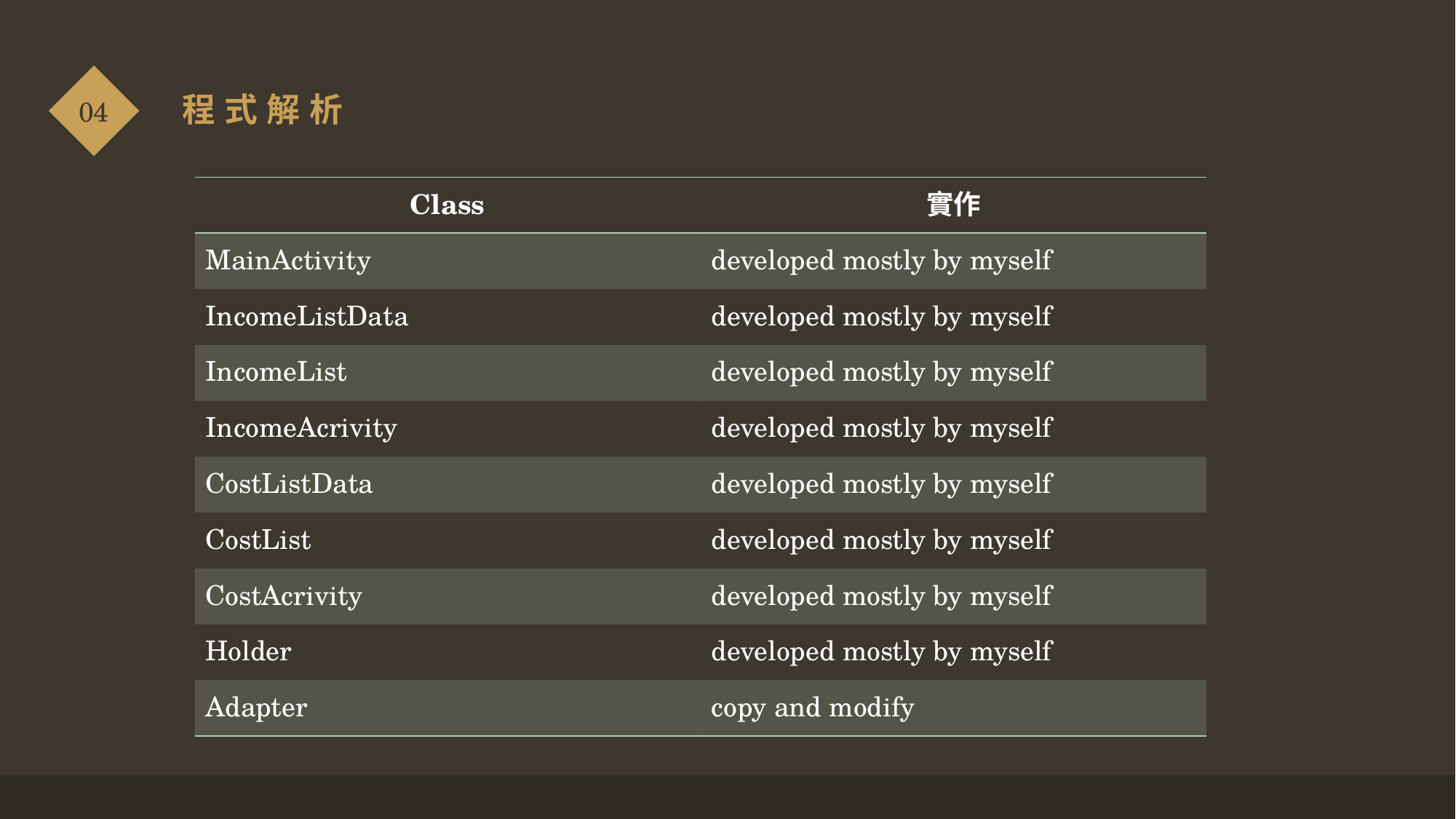

04
程式解析
| Class | 實作 |
| --- | --- |
| MainActivity | developed mostly by myself |
| IncomeListData | developed mostly by myself |
| IncomeList | developed mostly by myself |
| IncomeAcrivity | developed mostly by myself |
| CostListData | developed mostly by myself |
| CostList | developed mostly by myself |
| CostAcrivity | developed mostly by myself |
| Holder | developed mostly by myself |
| Adapter | copy and modify |